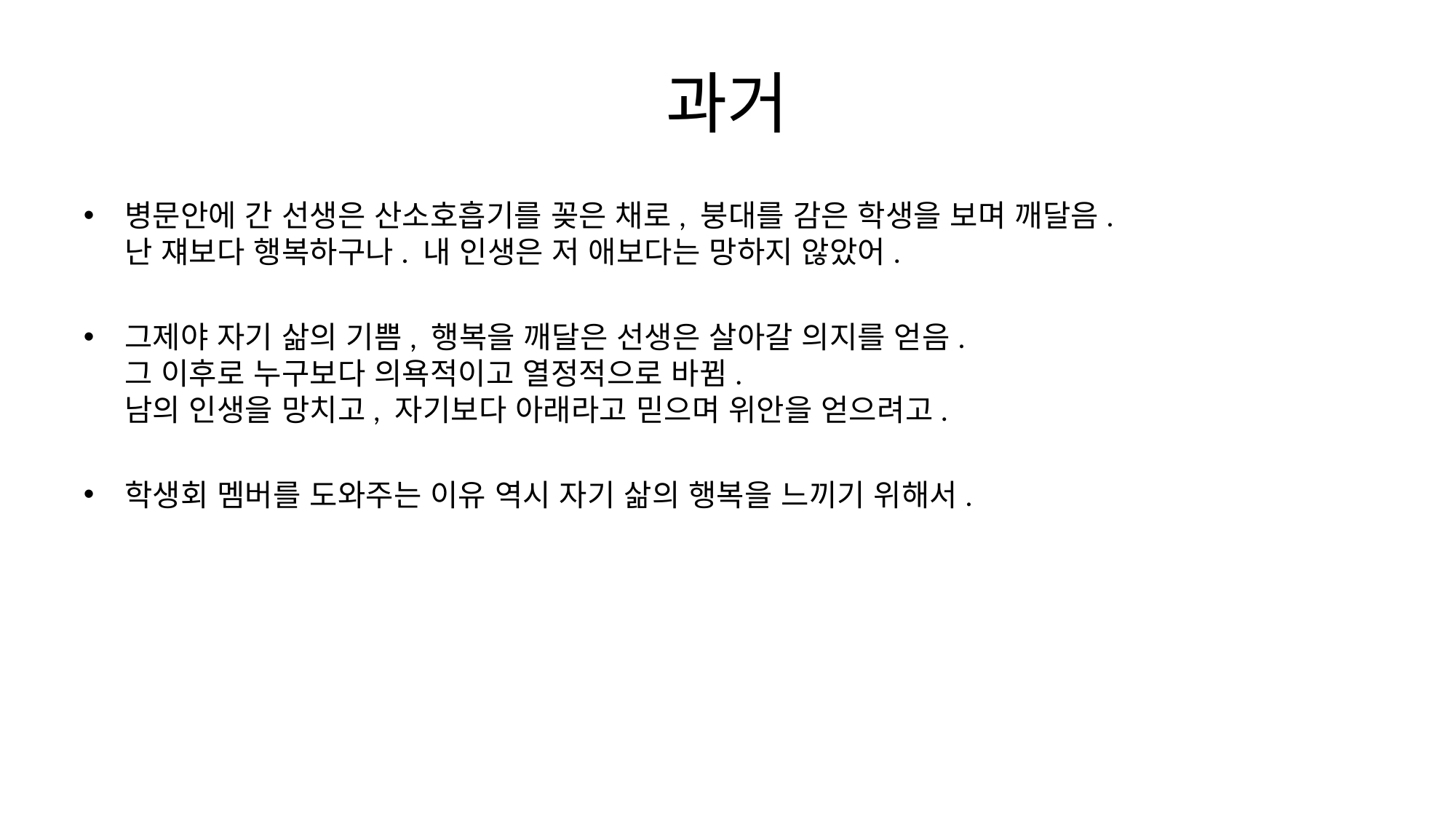

# 과거
병문안에 간 선생은 산소호흡기를 꽂은 채로, 붕대를 감은 학생을 보며 깨달음.
난 쟤보다 행복하구나. 내 인생은 저 애보다는 망하지 않았어.

그제야 자기 삶의 기쁨, 행복을 깨달은 선생은 살아갈 의지를 얻음.
그 이후로 누구보다 의욕적이고 열정적으로 바뀜.
남의 인생을 망치고, 자기보다 아래라고 믿으며 위안을 얻으려고.

학생회 멤버를 도와주는 이유 역시 자기 삶의 행복을 느끼기 위해서.